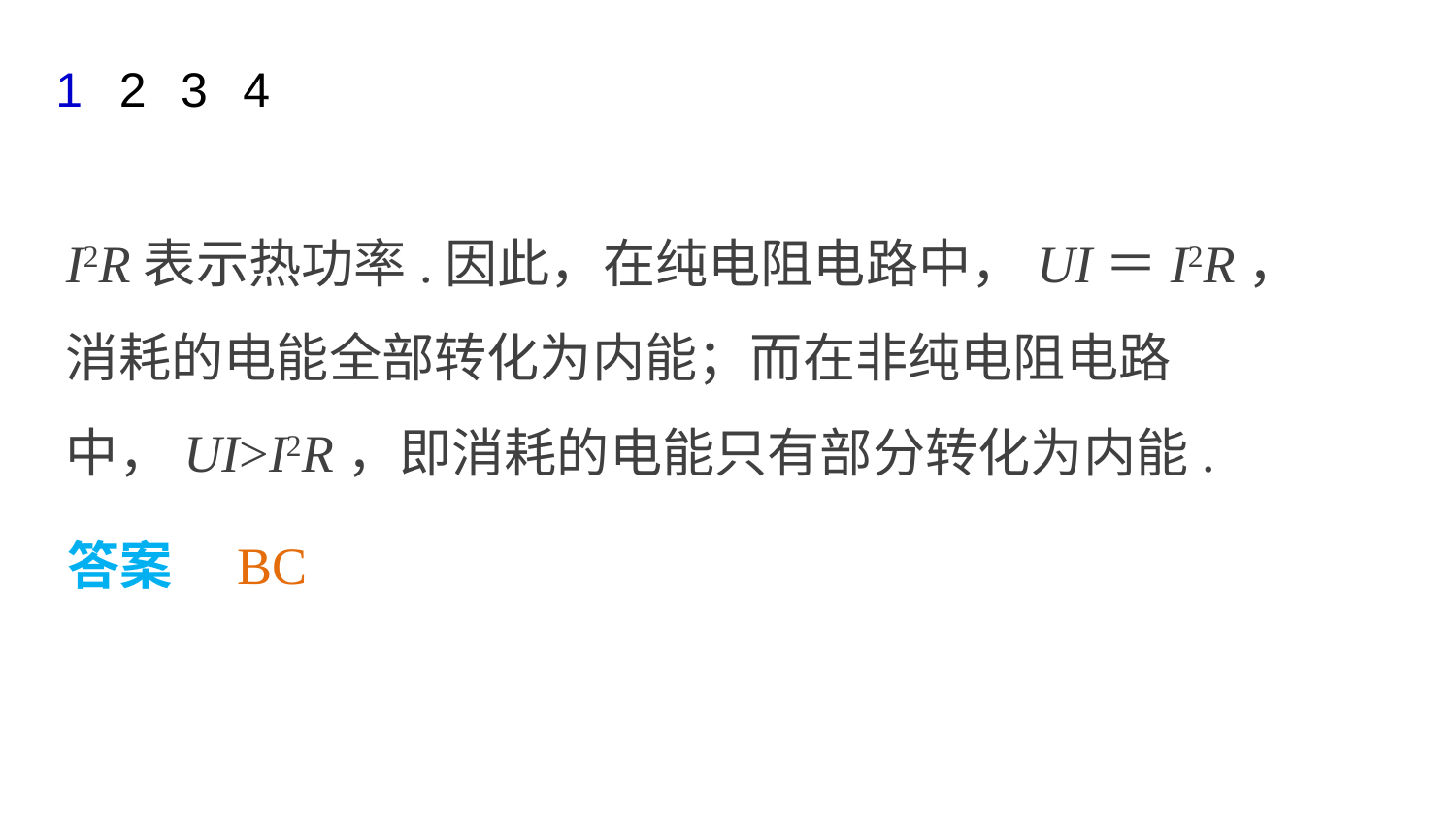

1
2
3
4
I2R表示热功率.因此，在纯电阻电路中，UI＝I2R，消耗的电能全部转化为内能；而在非纯电阻电路中，UI>I2R，即消耗的电能只有部分转化为内能.
答案　BC